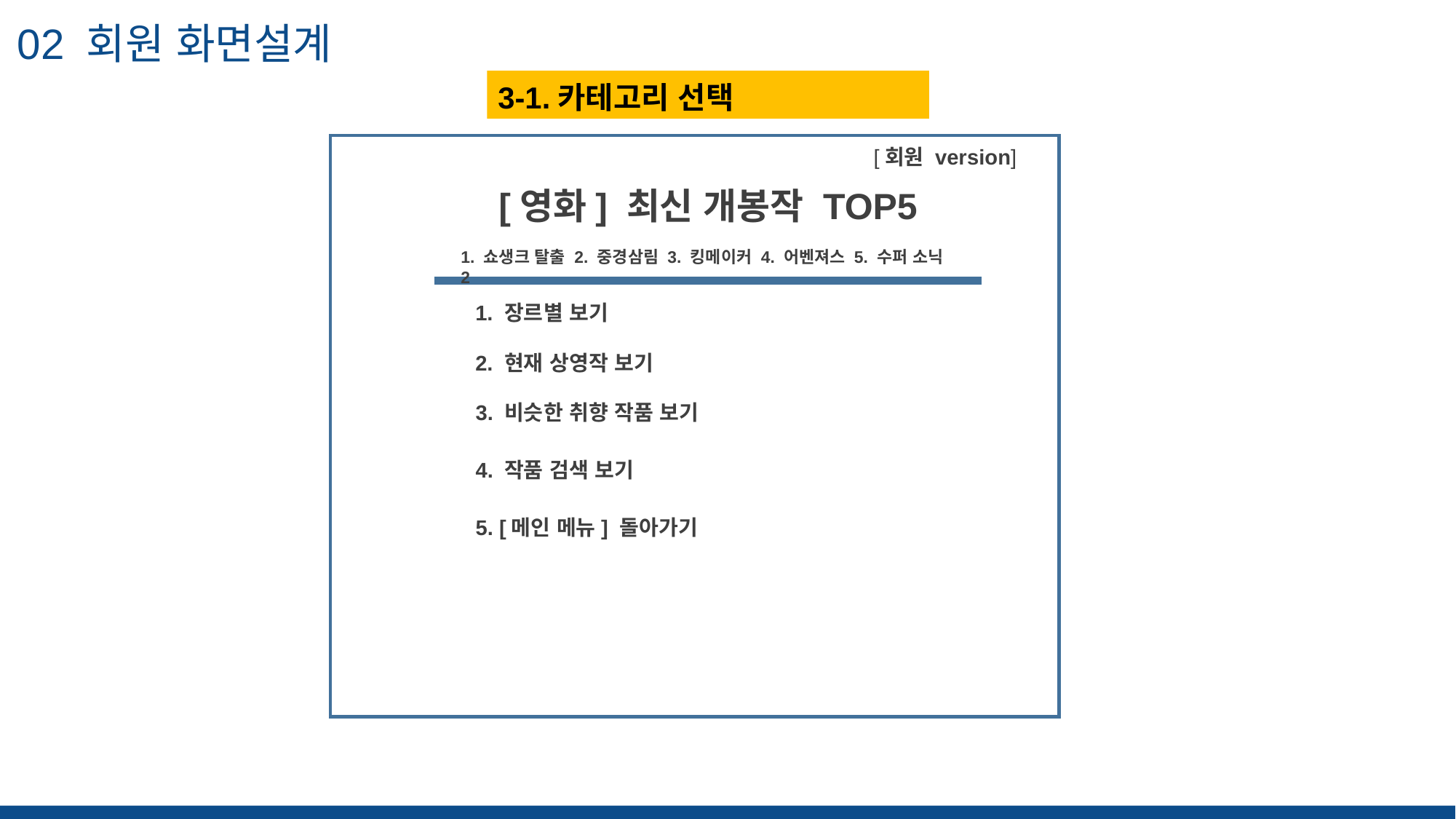

02 회원 화면설계

3-1.카테고리 선택
“ 해당 슬라이드의 핵심 을 적어주세요 ”

[회원 version]
 [영화] 최신 개봉작 TOP5
1. 쇼생크 탈출 2. 중경삼림 3. 킹메이커 4. 어벤져스 5. 수퍼 소닉2
1. 장르별 보기
2. 현재 상영작 보기
3. 비슷한 취향 작품 보기
4. 작품 검색 보기
5. [메인 메뉴] 돌아가기